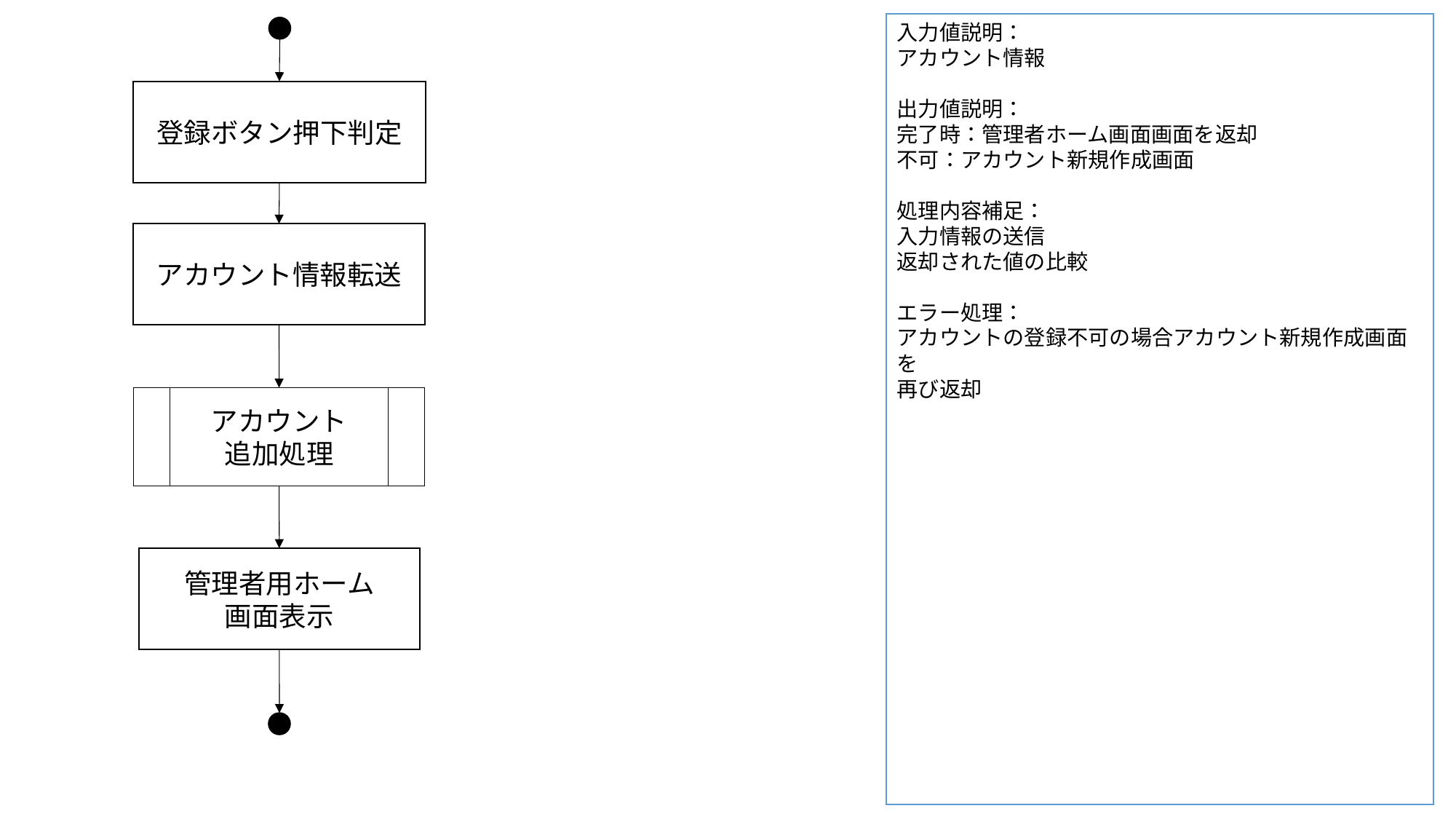

入力値説明：
アカウント情報

出力値説明：
完了時：管理者ホーム画面画面を返却
不可：アカウント新規作成画面

処理内容補足：
入力情報の送信
返却された値の比較

エラー処理：
アカウントの登録不可の場合アカウント新規作成画面を
再び返却

登録ボタン押下判定
アカウント情報転送
アカウント
追加処理
管理者用ホーム
画面表示